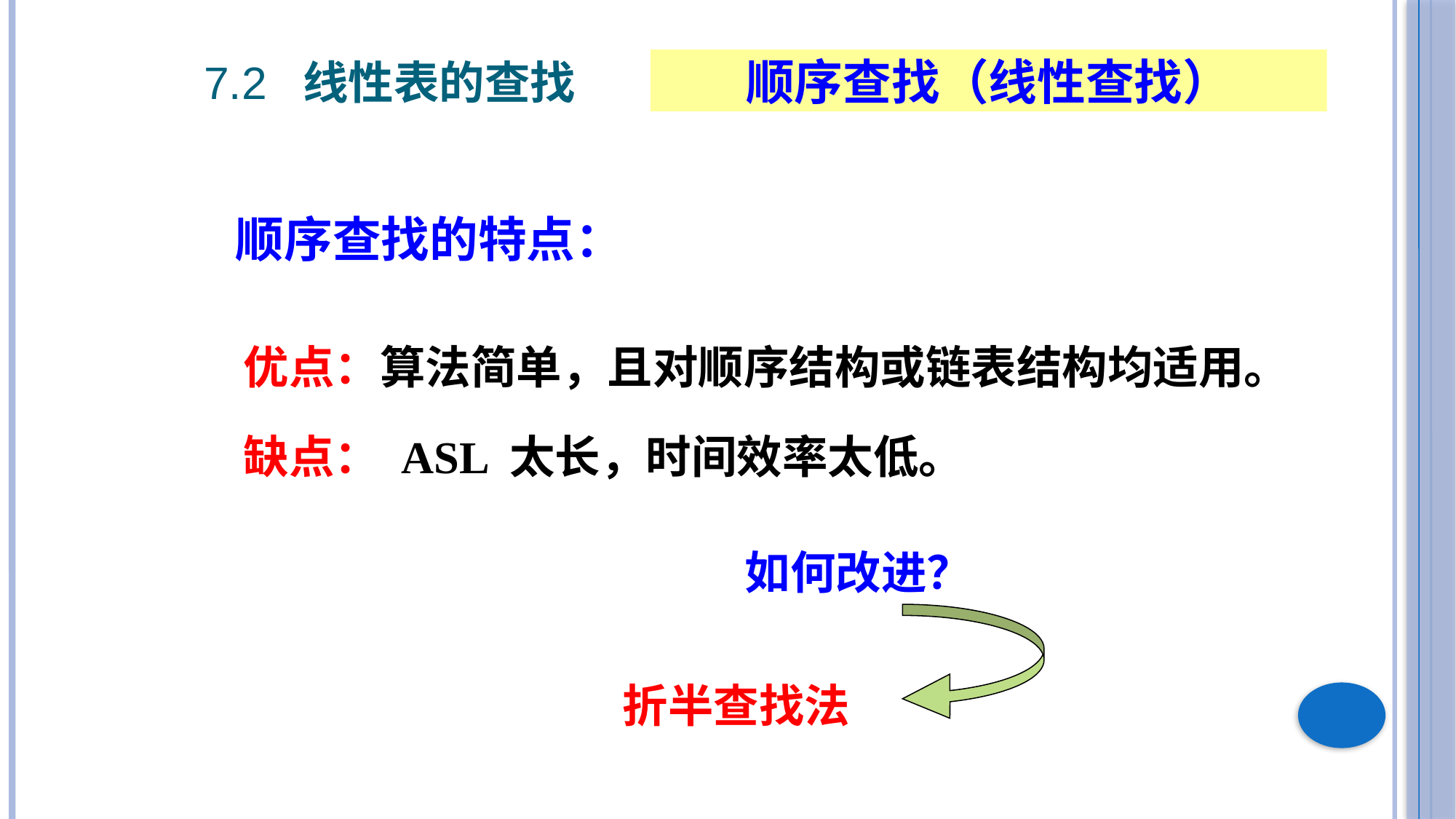

7.2  线性表的查找
顺序查找（线性查找）
顺序查找的特点：
优点：算法简单，且对顺序结构或链表结构均适用。
缺点： ASL 太长，时间效率太低。
如何改进？

折半查找法